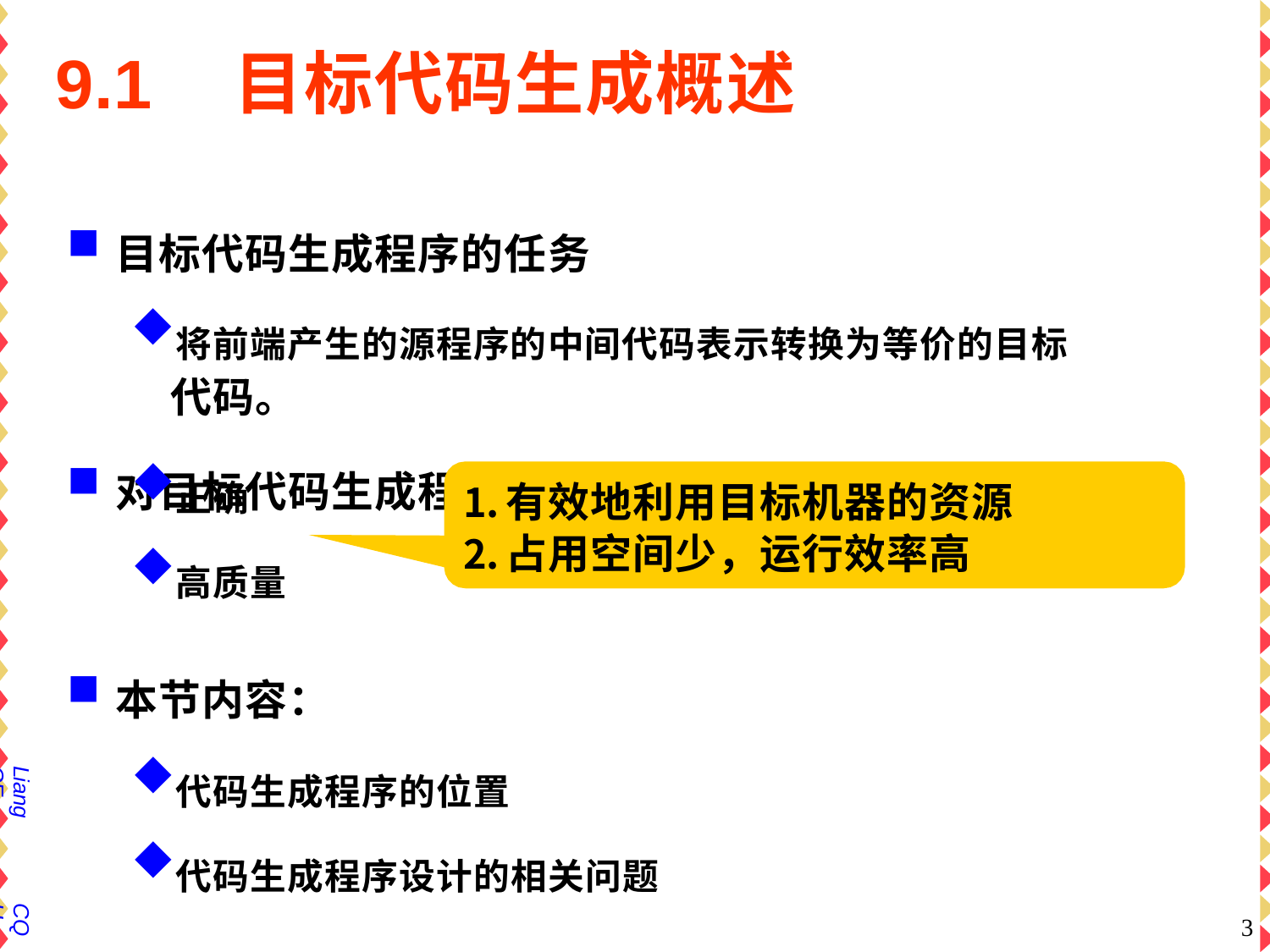

# 9.1	目标代码生成概述
目标代码生成程序的任务
将前端产生的源程序的中间代码表示转换为等价的目标
代码。
对目标代码生成程序的要求：
正确
高质量

有效地利用目标机器的资源
占用空间少，运行效率高
本节内容：
代码生成程序的位置
代码生成程序设计的相关问题
Liang GE
CQU
3